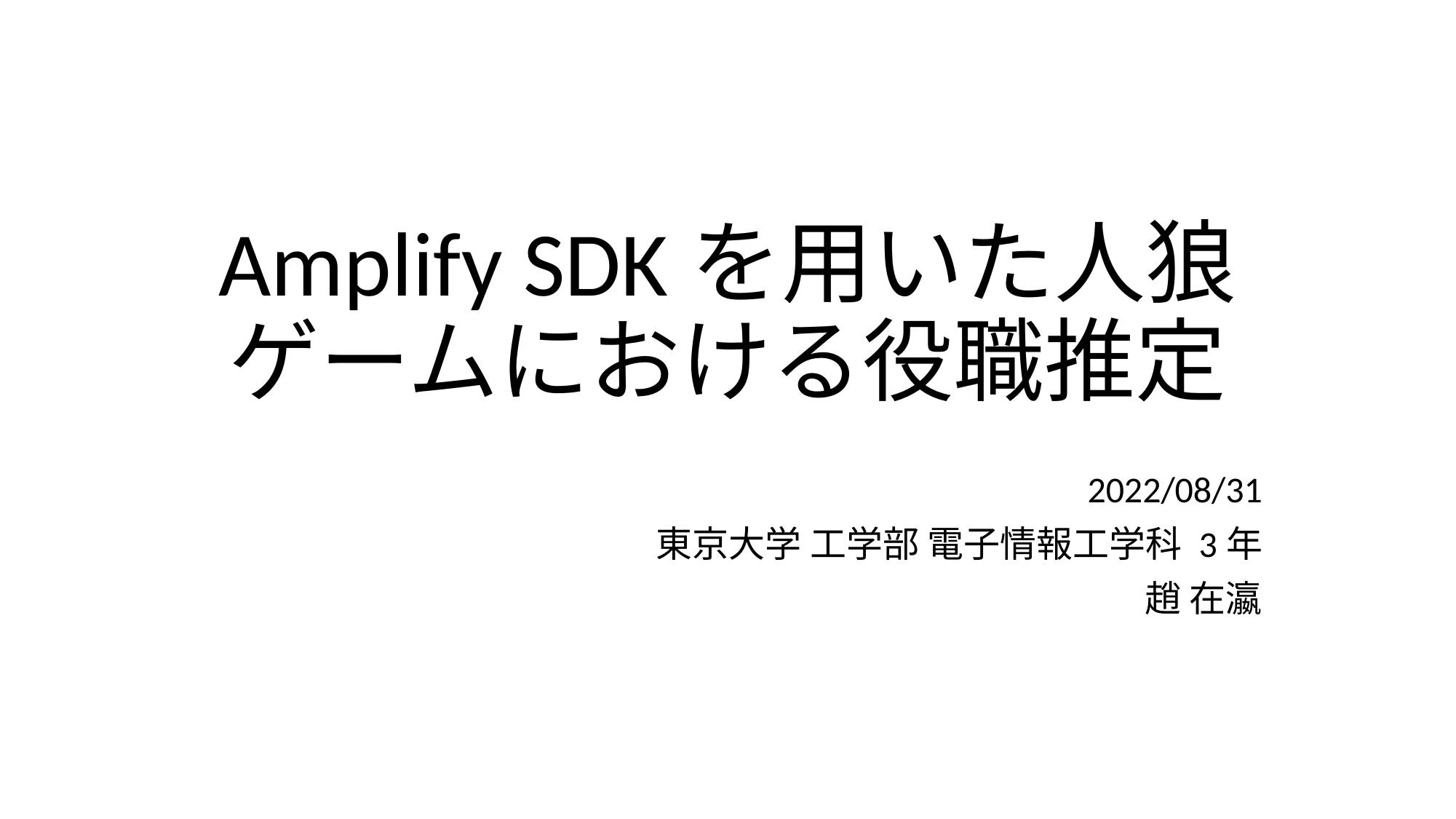

# Amplify SDKを用いた人狼ゲームにおける役職推定
2022/08/31
東京大学 工学部 電子情報工学科 3年
趙 在瀛